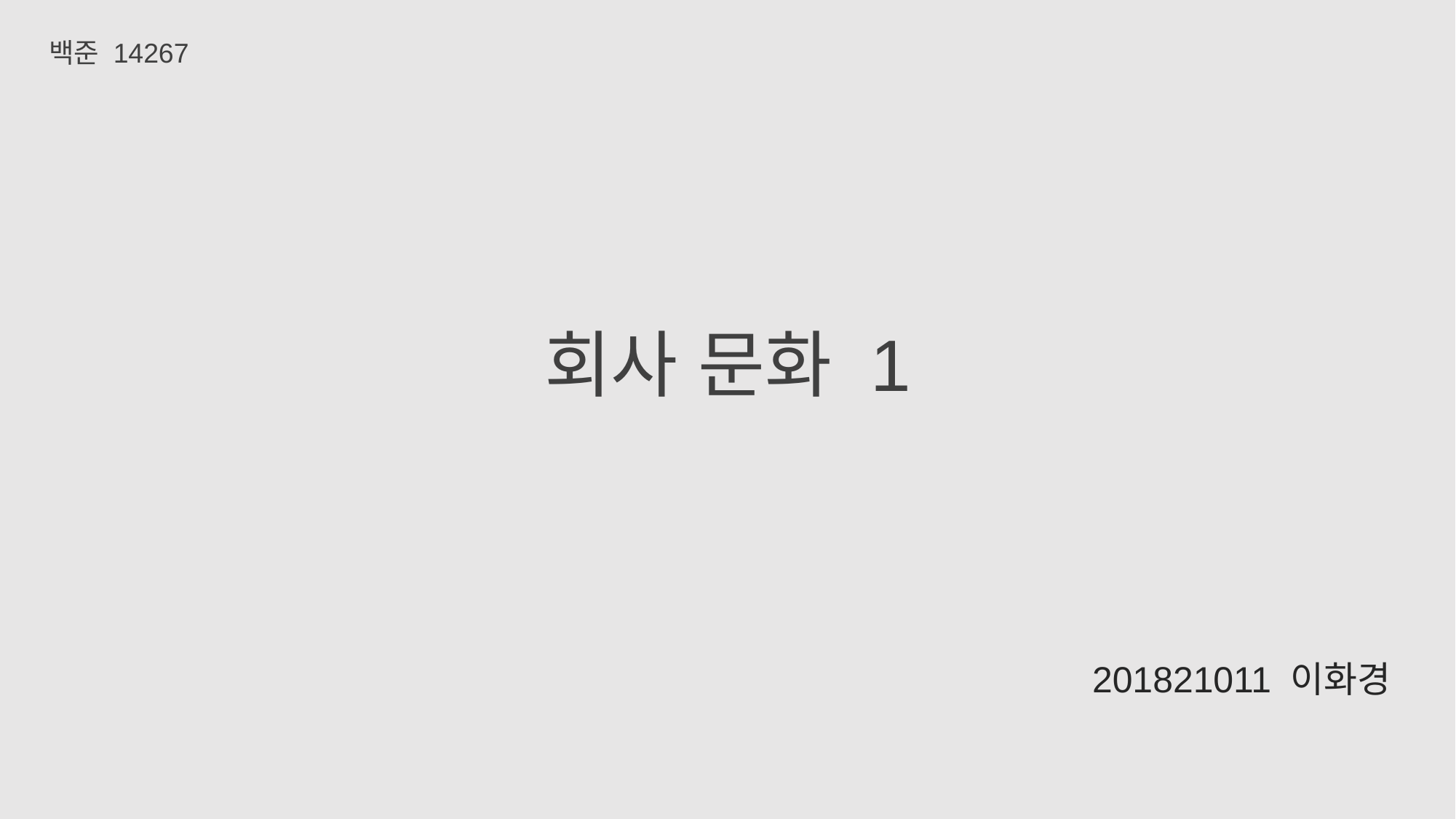

백준 14267
# 회사 문화 1
201821011 이화경